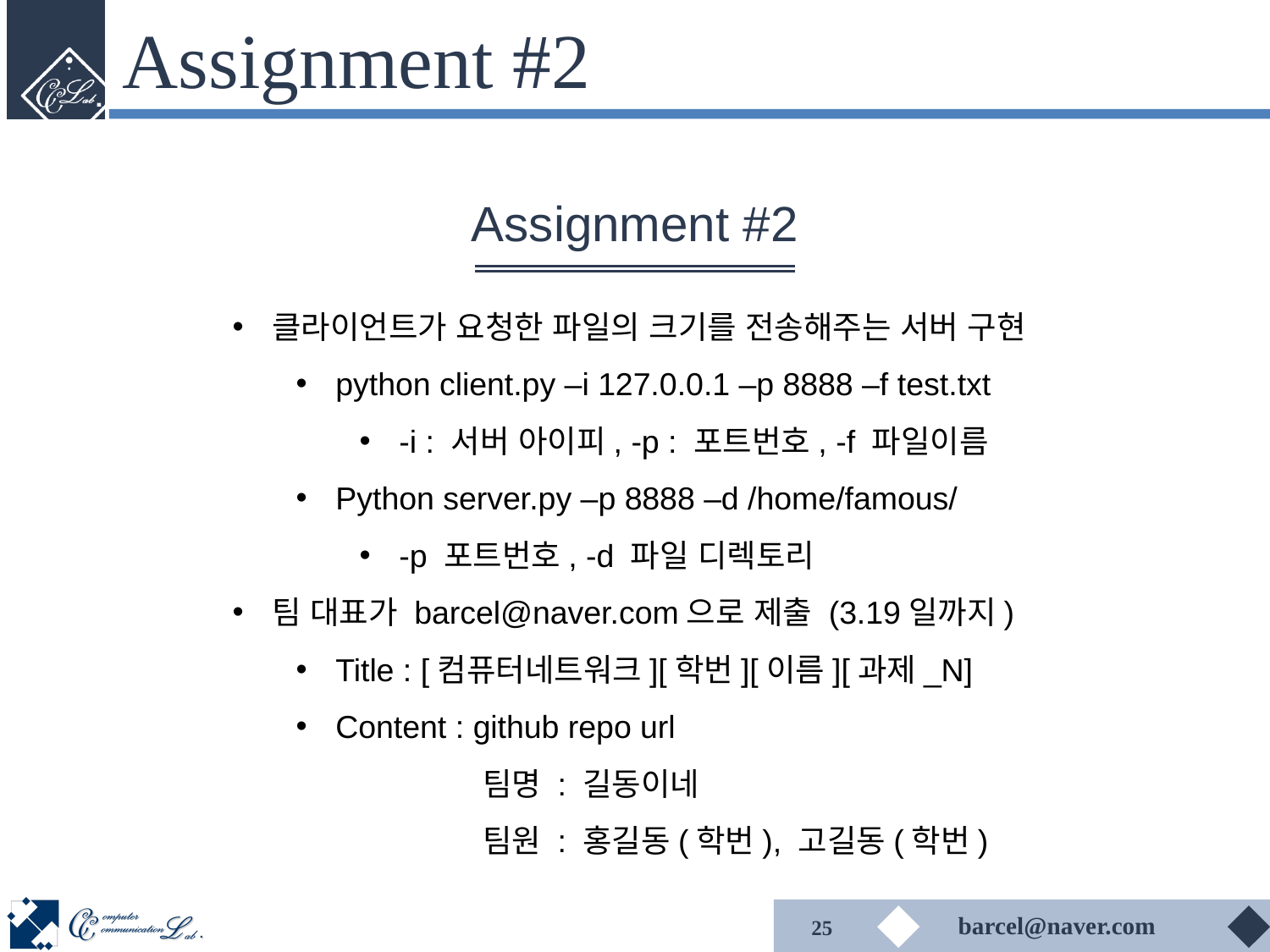

# Assignment #2
Assignment #2
클라이언트가 요청한 파일의 크기를 전송해주는 서버 구현
python client.py –i 127.0.0.1 –p 8888 –f test.txt
-i : 서버 아이피, -p : 포트번호, -f 파일이름
Python server.py –p 8888 –d /home/famous/
-p 포트번호, -d 파일 디렉토리
팀 대표가 barcel@naver.com으로 제출 (3.19일까지)
Title : [컴퓨터네트워크][학번][이름][과제_N]
Content : github repo url
             팀명 : 길동이네
             팀원 : 홍길동(학번), 고길동(학번)